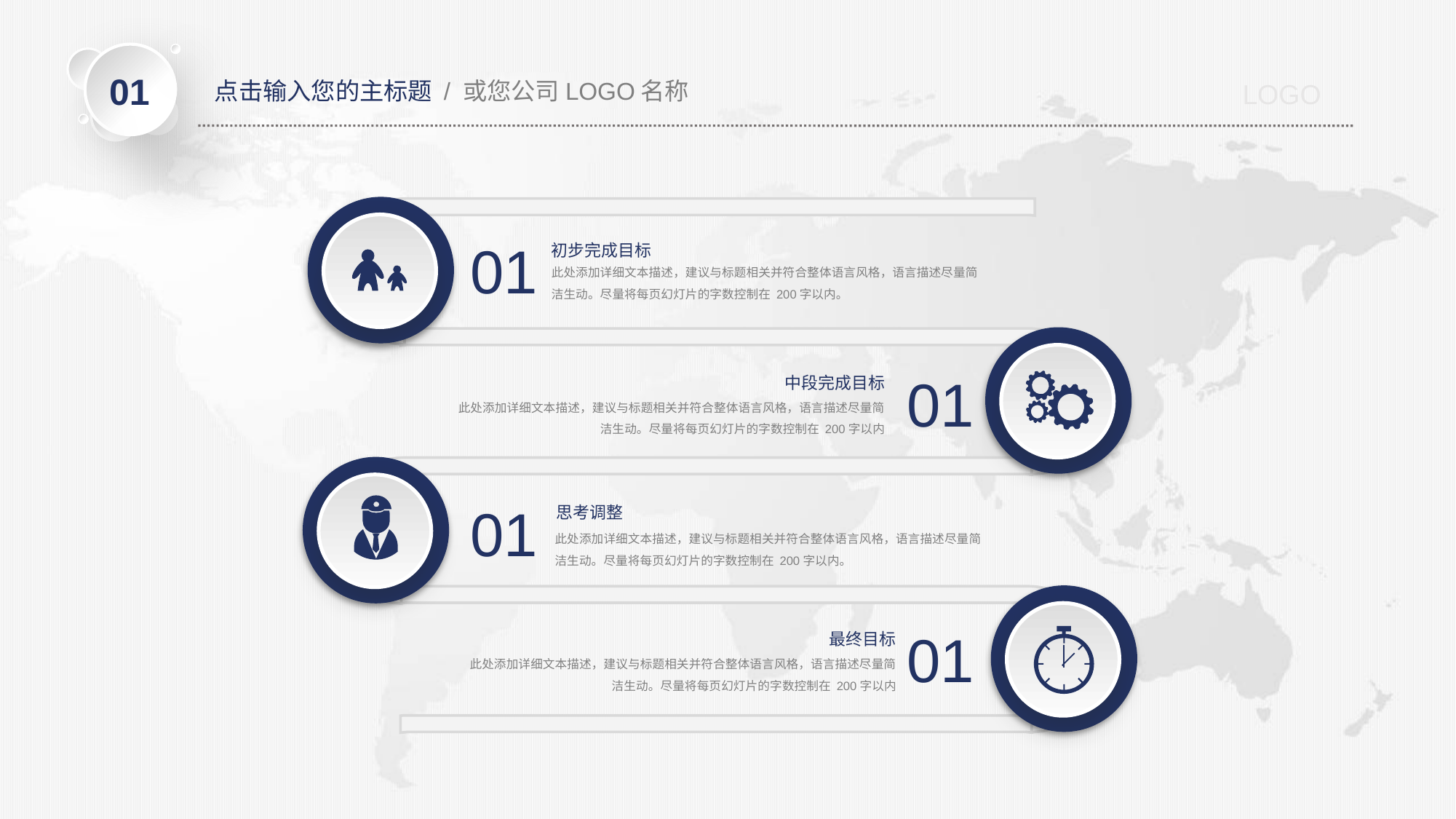

01

点击输入您的主标题 / 或您公司LOGO名称
LOGO

01
初步完成目标
此处添加详细文本描述，建议与标题相关并符合整体语言风格，语言描述尽量简洁生动。尽量将每页幻灯片的字数控制在 200字以内。

01
中段完成目标
此处添加详细文本描述，建议与标题相关并符合整体语言风格，语言描述尽量简洁生动。尽量将每页幻灯片的字数控制在 200字以内

01
思考调整
此处添加详细文本描述，建议与标题相关并符合整体语言风格，语言描述尽量简洁生动。尽量将每页幻灯片的字数控制在 200字以内。

01
最终目标
此处添加详细文本描述，建议与标题相关并符合整体语言风格，语言描述尽量简洁生动。尽量将每页幻灯片的字数控制在 200字以内